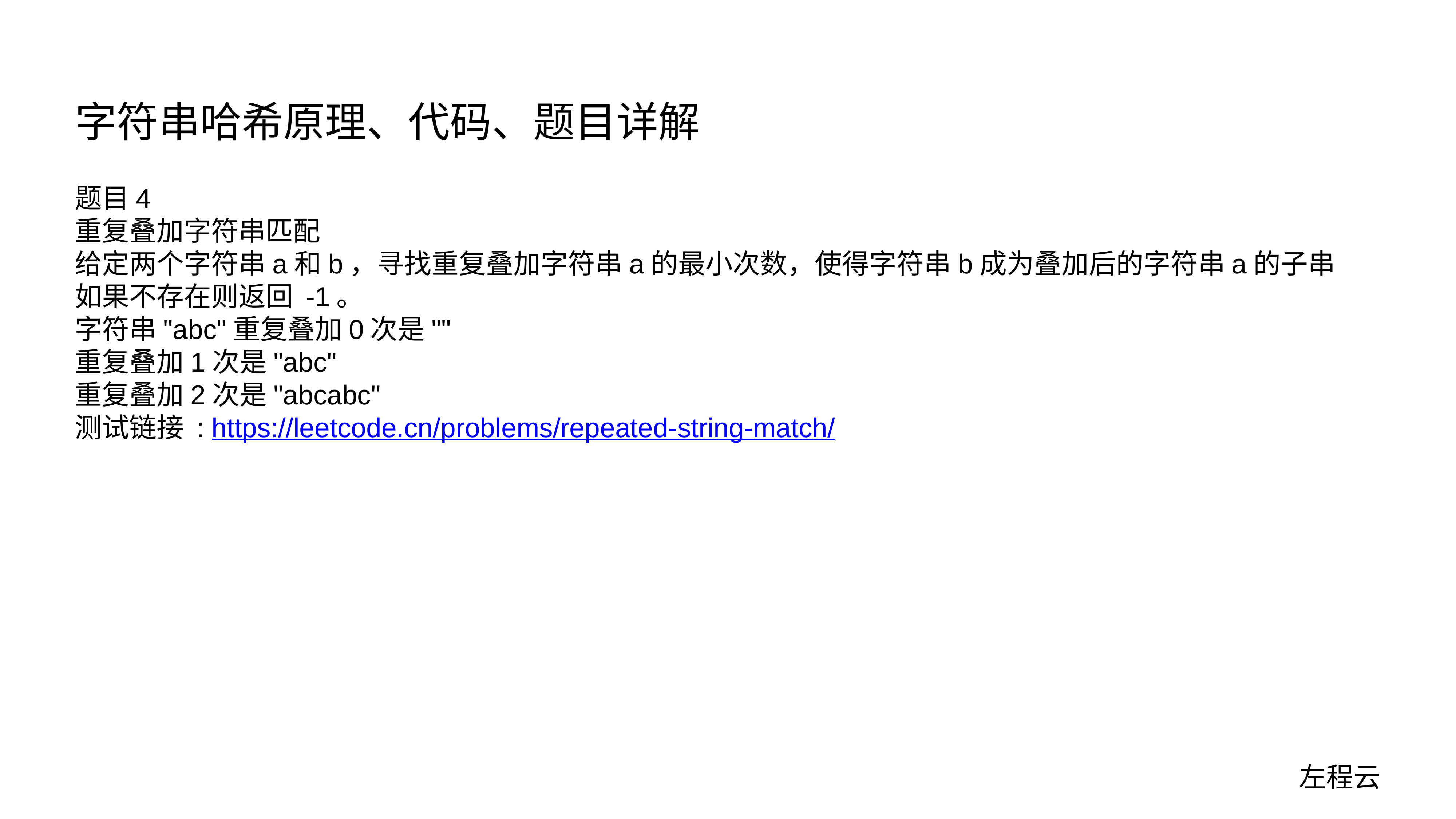

# 字符串哈希原理、代码、题目详解
题目4
重复叠加字符串匹配
给定两个字符串a和b，寻找重复叠加字符串a的最小次数，使得字符串b成为叠加后的字符串a的子串
如果不存在则返回 -1。
字符串"abc"重复叠加0次是""
重复叠加1次是"abc"
重复叠加2次是"abcabc"
测试链接 : https://leetcode.cn/problems/repeated-string-match/
左程云